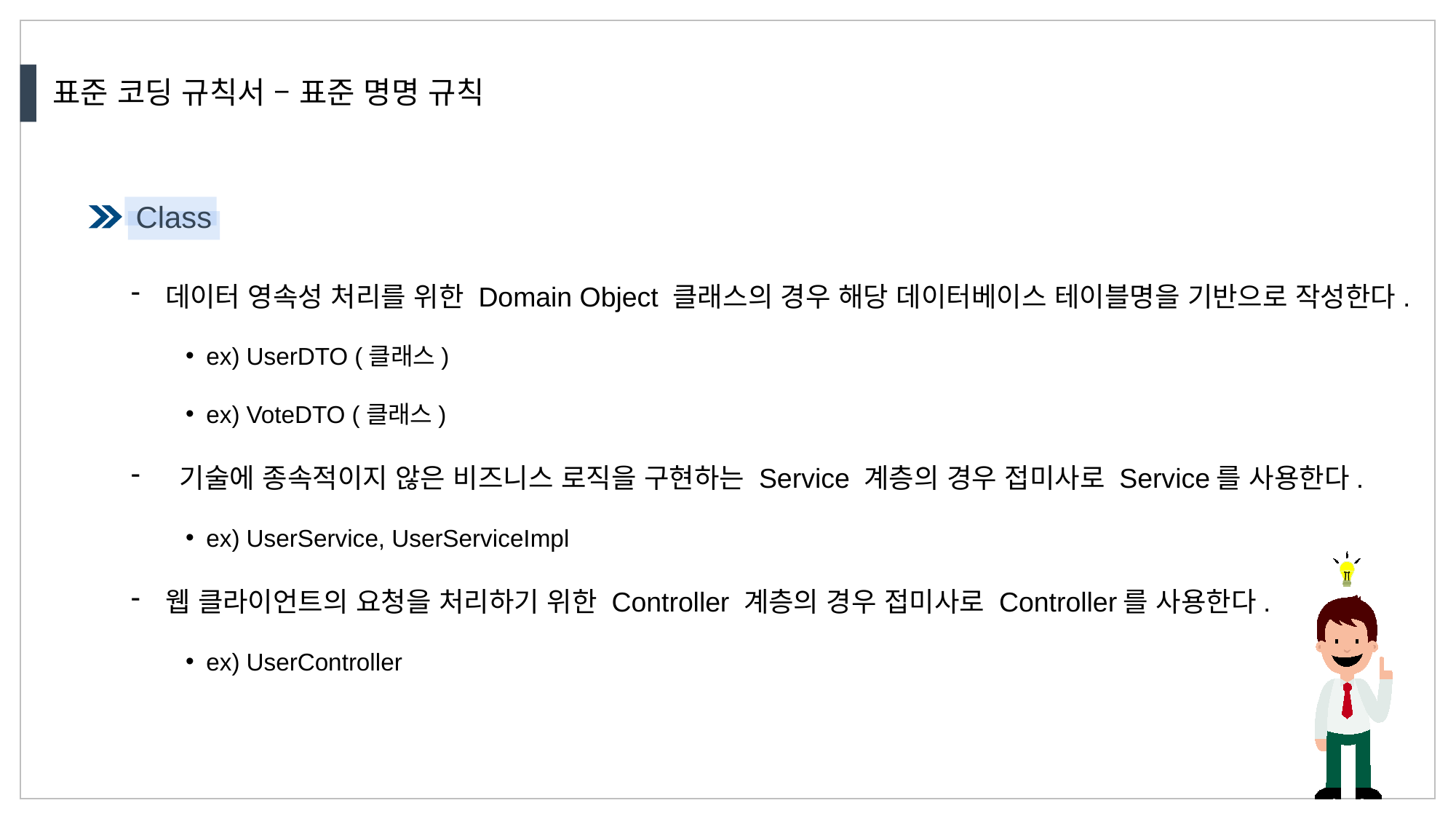

표준 코딩 규칙서 – 표준 명명 규칙
Class

데이터 영속성 처리를 위한 Domain Object 클래스의 경우 해당 데이터베이스 테이블명을 기반으로 작성한다.
ex) UserDTO (클래스)
ex) VoteDTO (클래스)
 기술에 종속적이지 않은 비즈니스 로직을 구현하는 Service 계층의 경우 접미사로 Service를 사용한다.
ex) UserService, UserServiceImpl
웹 클라이언트의 요청을 처리하기 위한 Controller 계층의 경우 접미사로 Controller를 사용한다.
ex) UserController